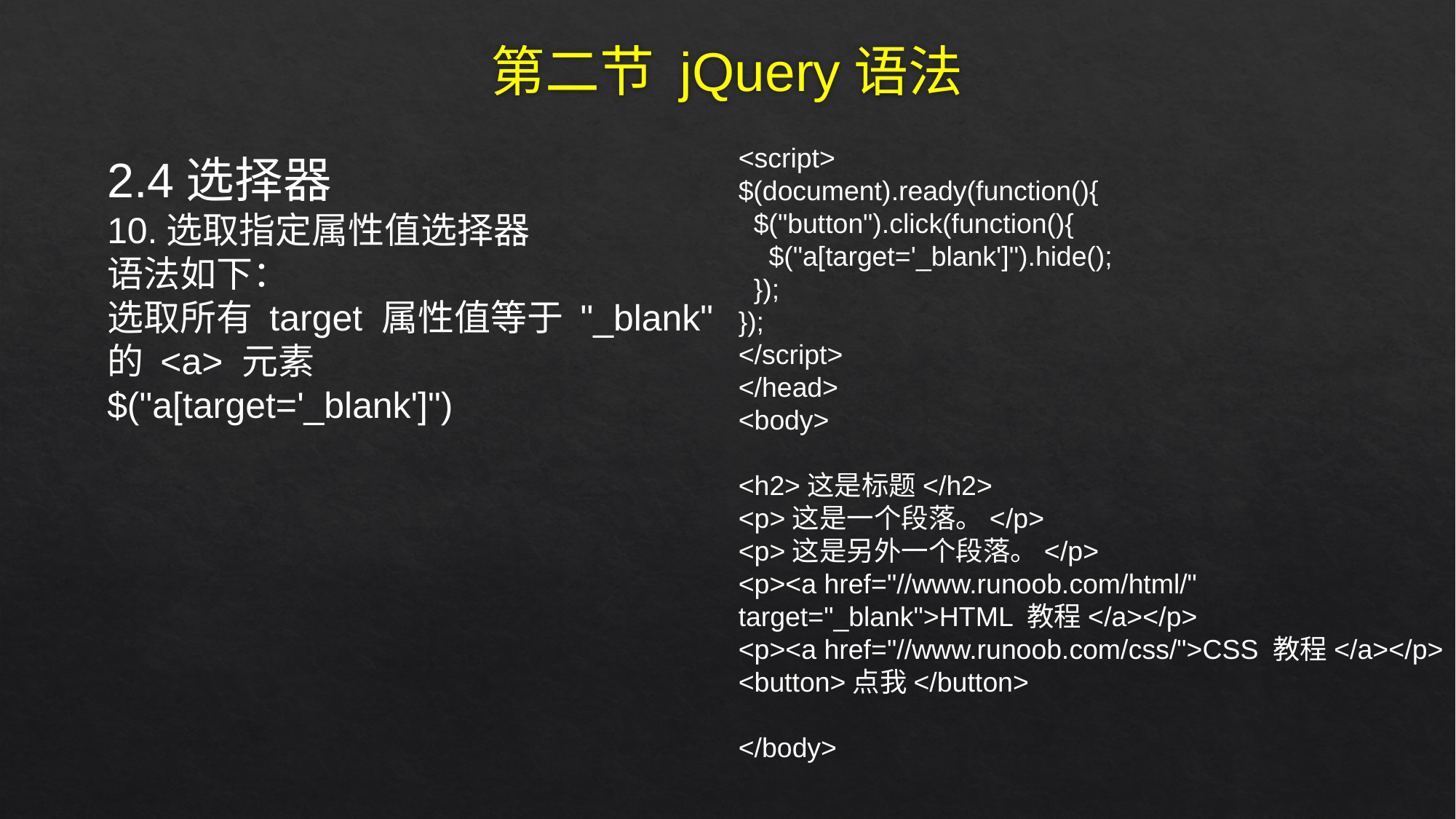

# 第二节 jQuery语法
<script>
$(document).ready(function(){
  $("button").click(function(){
    $("a[target='_blank']").hide();
  });
});
</script>
</head>
<body>

<h2>这是标题</h2>
<p>这是一个段落。</p>
<p>这是另外一个段落。</p>
<p><a href="//www.runoob.com/html/" target="_blank">HTML 教程</a></p>
<p><a href="//www.runoob.com/css/">CSS 教程</a></p>
<button>点我</button>

</body>
2.4选择器
10.选取指定属性值选择器
语法如下：
选取所有 target 属性值等于 "_blank"
的 <a> 元素
$("a[target='_blank']")